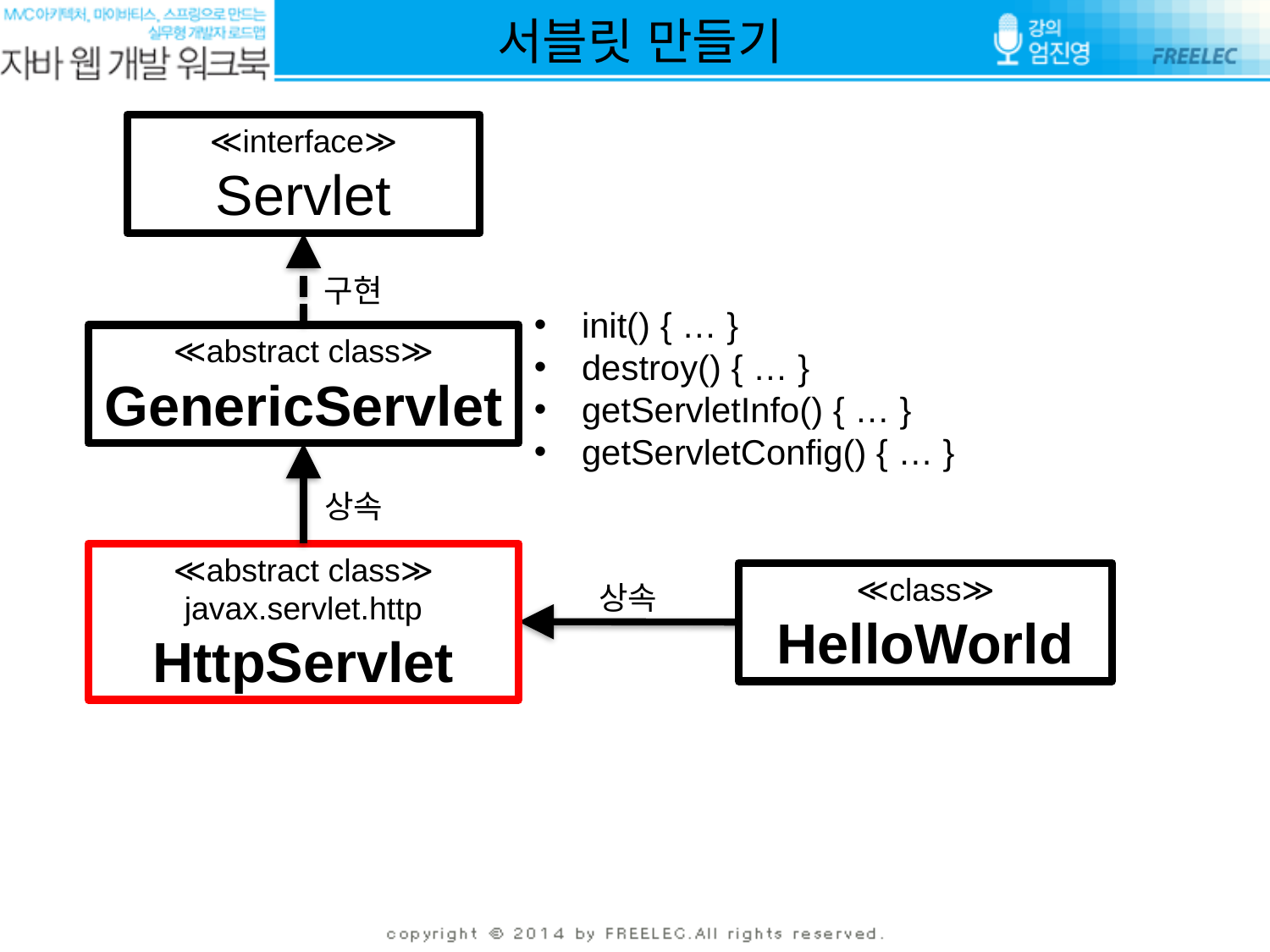

# 서블릿 만들기
≪interface≫
Servlet
구현
init() { … }
destroy() { … }
getServletInfo() { … }
getServletConfig() { … }
≪abstract class≫
GenericServlet
상속
≪abstract class≫
javax.servlet.http
HttpServlet
≪class≫
HelloWorld
상속